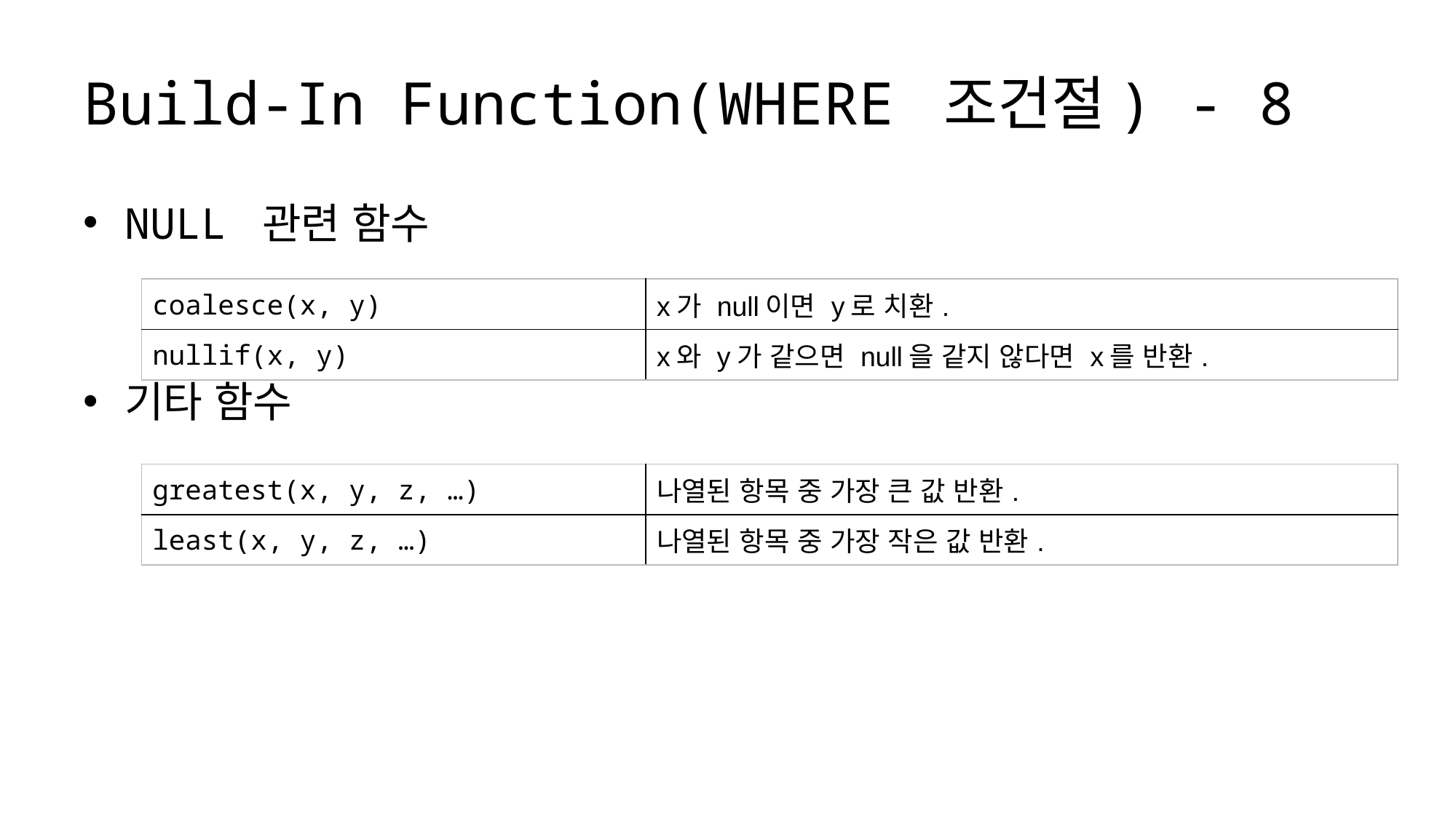

# Build-In Function(WHERE 조건절) - 8
NULL 관련 함수

기타 함수
| coalesce(x, y) | x가 null이면 y로 치환. |
| --- | --- |
| nullif(x, y) | x와 y가 같으면 null을 같지 않다면 x를 반환. |
| greatest(x, y, z, …) | 나열된 항목 중 가장 큰 값 반환. |
| --- | --- |
| least(x, y, z, …) | 나열된 항목 중 가장 작은 값 반환. |